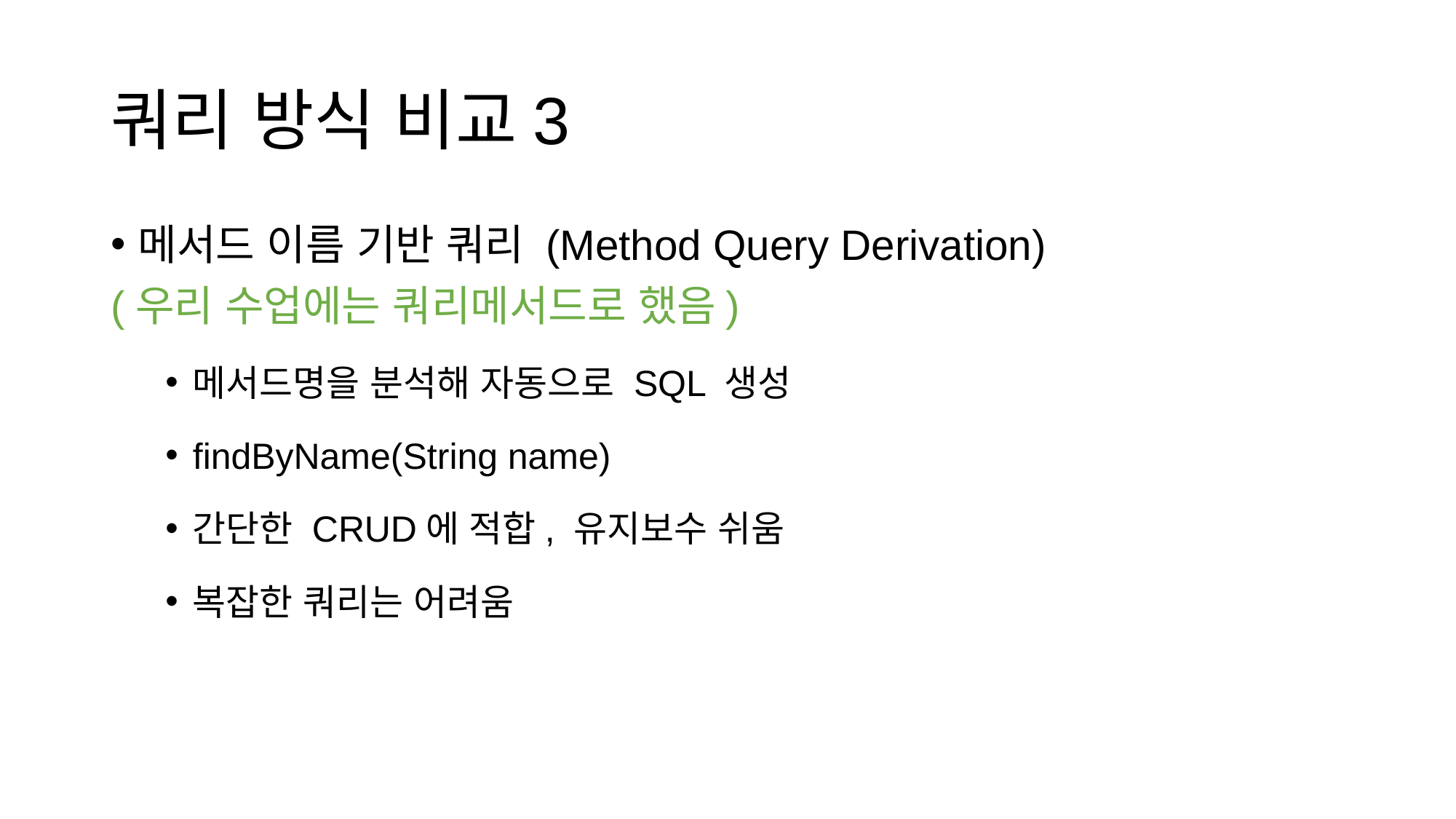

# 쿼리 방식 비교3
메서드 이름 기반 쿼리 (Method Query Derivation)
(우리 수업에는 쿼리메서드로 했음)
메서드명을 분석해 자동으로 SQL 생성
findByName(String name)
간단한 CRUD에 적합, 유지보수 쉬움
복잡한 쿼리는 어려움